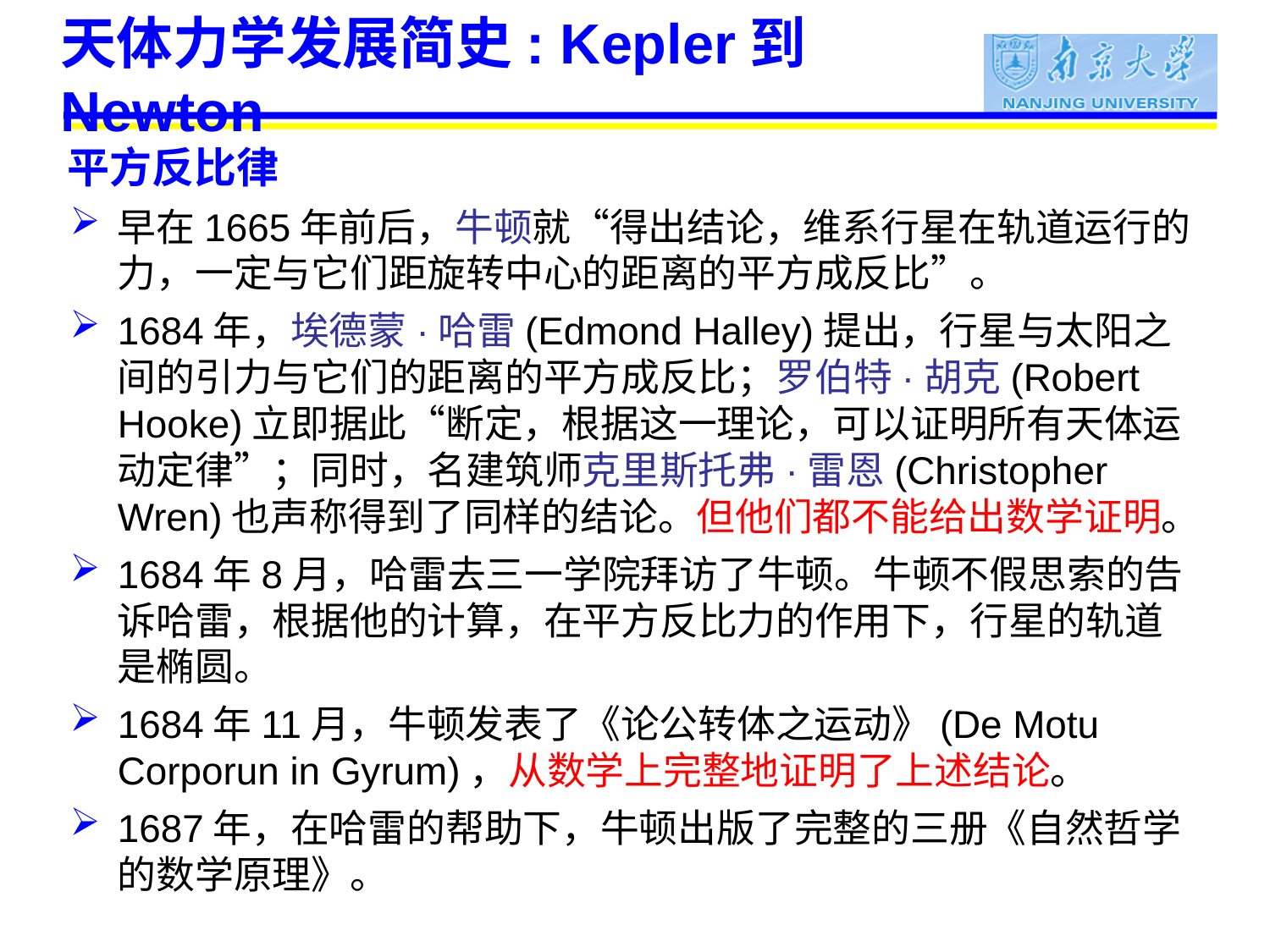

天体力学发展简史: Kepler到Newton
# 平方反比律
早在1665年前后，牛顿就“得出结论，维系行星在轨道运行的力，一定与它们距旋转中心的距离的平方成反比”。
1684年，埃德蒙·哈雷(Edmond Halley)提出，行星与太阳之间的引力与它们的距离的平方成反比；罗伯特·胡克(Robert Hooke)立即据此“断定，根据这一理论，可以证明所有天体运动定律”；同时，名建筑师克里斯托弗·雷恩(Christopher Wren)也声称得到了同样的结论。但他们都不能给出数学证明。
1684年8月，哈雷去三一学院拜访了牛顿。牛顿不假思索的告诉哈雷，根据他的计算，在平方反比力的作用下，行星的轨道是椭圆。
1684年11月，牛顿发表了《论公转体之运动》(De Motu Corporun in Gyrum)，从数学上完整地证明了上述结论。
1687年，在哈雷的帮助下，牛顿出版了完整的三册《自然哲学的数学原理》。